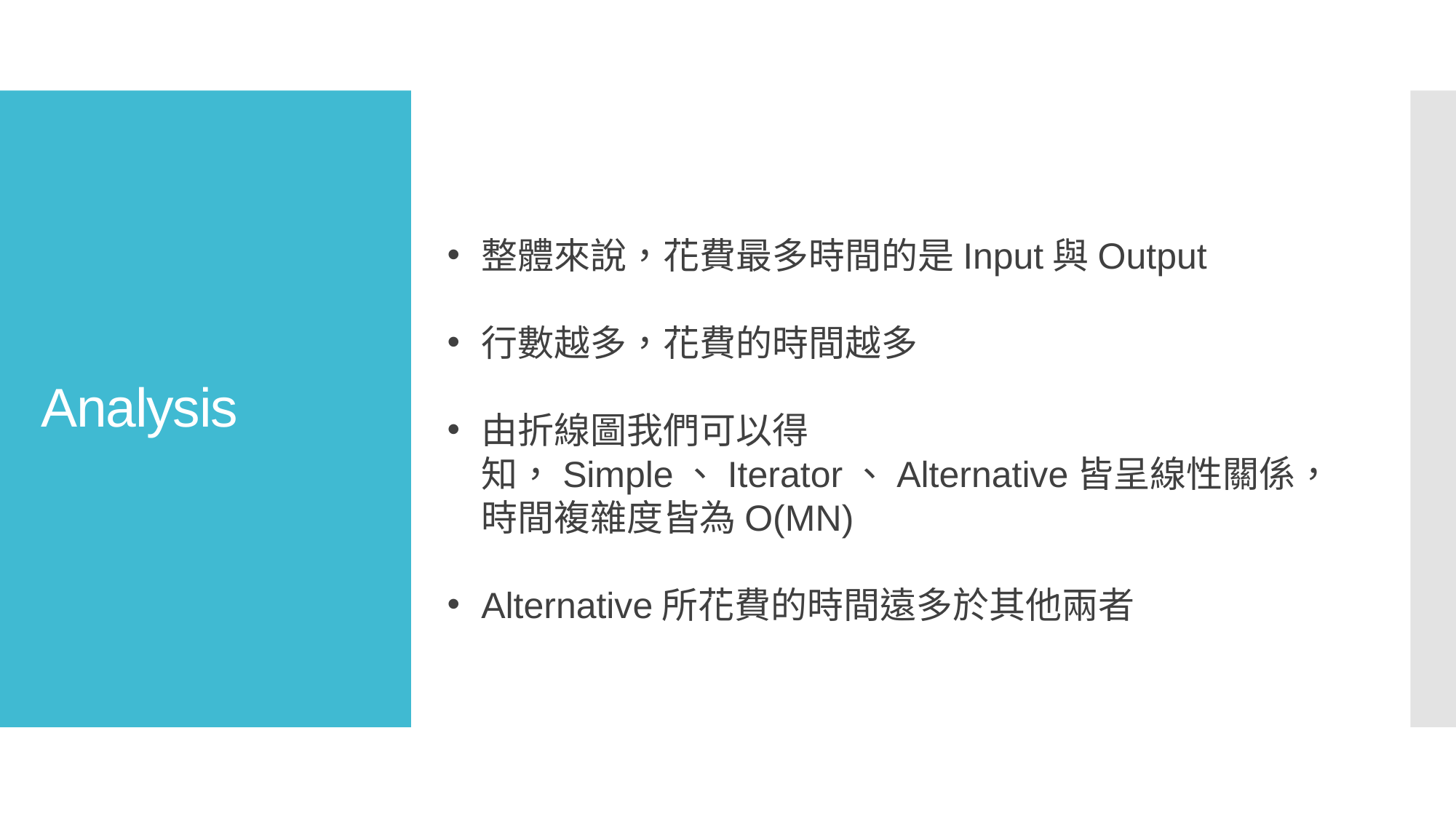

# Analysis
整體來說，花費最多時間的是Input與Output

行數越多，花費的時間越多

由折線圖我們可以得知，Simple、Iterator、Alternative皆呈線性關係，時間複雜度皆為O(MN)

Alternative所花費的時間遠多於其他兩者